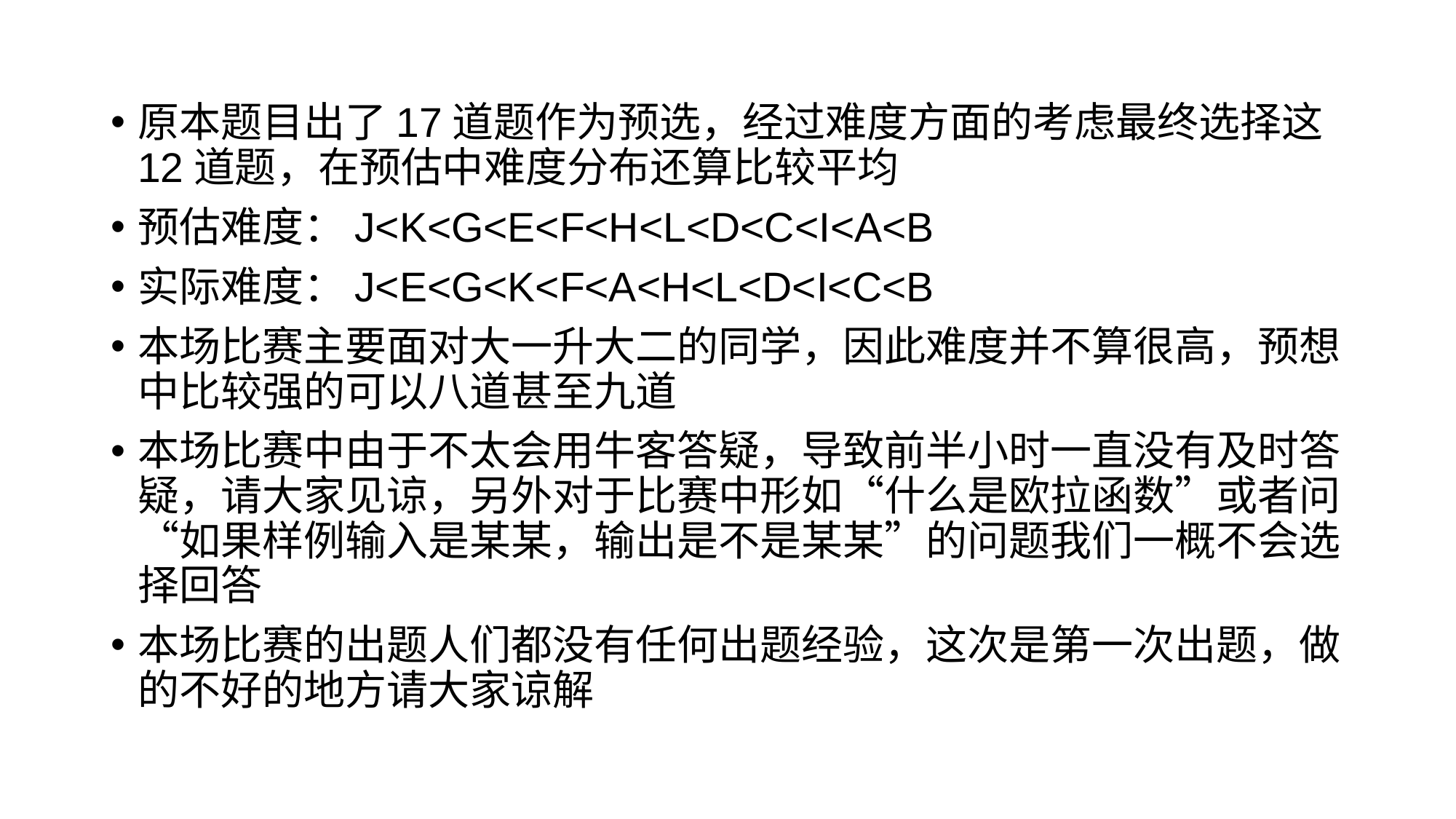

原本题目出了17道题作为预选，经过难度方面的考虑最终选择这12道题，在预估中难度分布还算比较平均
预估难度：J<K<G<E<F<H<L<D<C<I<A<B
实际难度：J<E<G<K<F<A<H<L<D<I<C<B
本场比赛主要面对大一升大二的同学，因此难度并不算很高，预想中比较强的可以八道甚至九道
本场比赛中由于不太会用牛客答疑，导致前半小时一直没有及时答疑，请大家见谅，另外对于比赛中形如“什么是欧拉函数”或者问“如果样例输入是某某，输出是不是某某”的问题我们一概不会选择回答
本场比赛的出题人们都没有任何出题经验，这次是第一次出题，做的不好的地方请大家谅解